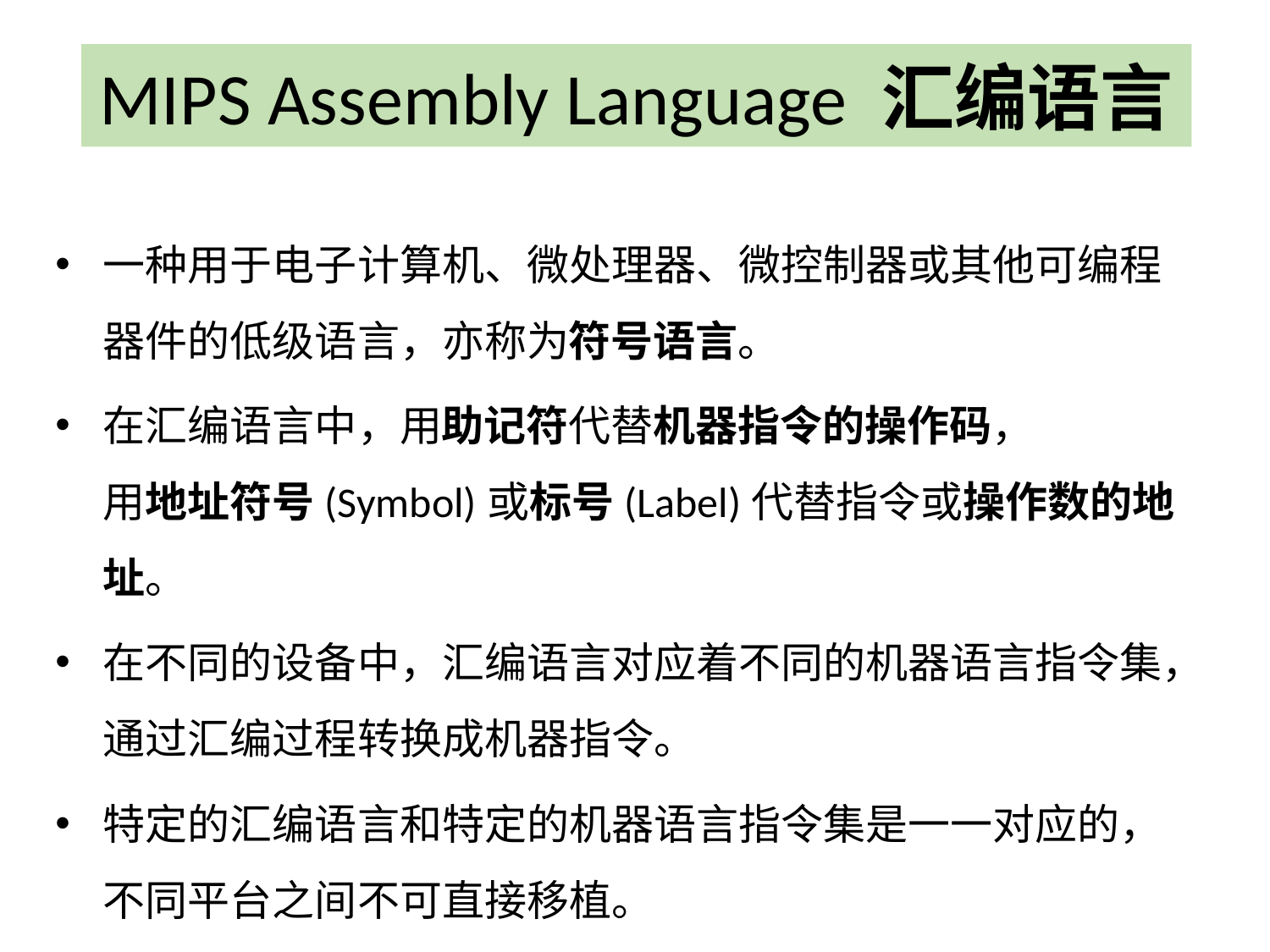

# MIPS Assembly Language 汇编语言
一种用于电子计算机、微处理器、微控制器或其他可编程
器件的低级语言，亦称为符号语言。
在汇编语言中，用助记符代替机器指令的操作码，
用地址符号(Symbol)或标号(Label)代替指令或操作数的地址。
在不同的设备中，汇编语言对应着不同的机器语言指令集，通过汇编过程转换成机器指令。
特定的汇编语言和特定的机器语言指令集是一一对应的，
不同平台之间不可直接移植。
6